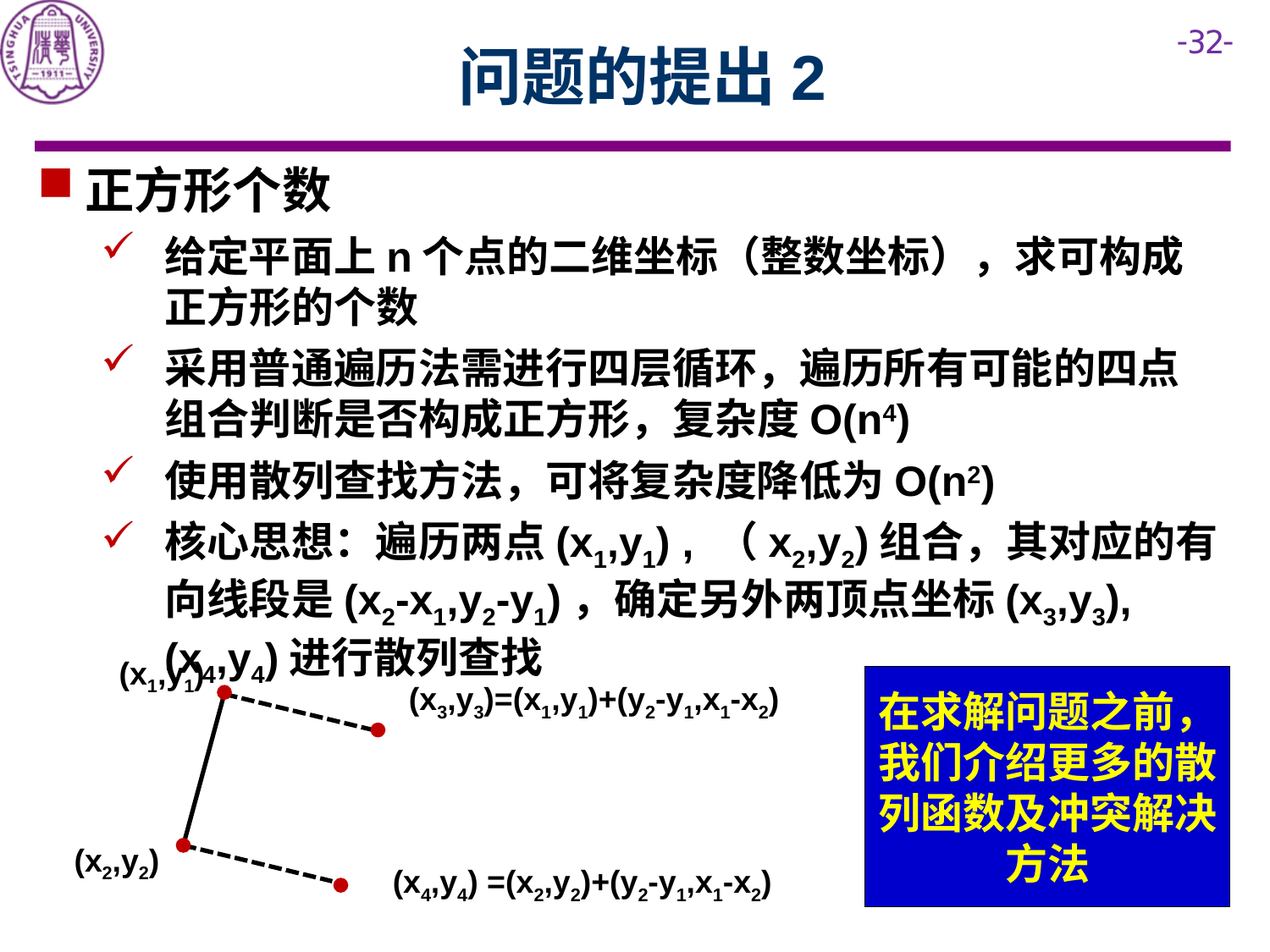

# 问题的提出2
正方形个数
给定平面上n个点的二维坐标（整数坐标），求可构成正方形的个数
采用普通遍历法需进行四层循环，遍历所有可能的四点组合判断是否构成正方形，复杂度O(n4)
使用散列查找方法，可将复杂度降低为O(n2)
核心思想：遍历两点(x1,y1) , （x2,y2)组合，其对应的有向线段是(x2-x1,y2-y1)，确定另外两顶点坐标(x3,y3), (x4,y4)进行散列查找
(x1,y1)
(x3,y3)=(x1,y1)+(y2-y1,x1-x2)

(x2,y2)

(x4,y4) =(x2,y2)+(y2-y1,x1-x2)

在求解问题之前，我们介绍更多的散列函数及冲突解决方法